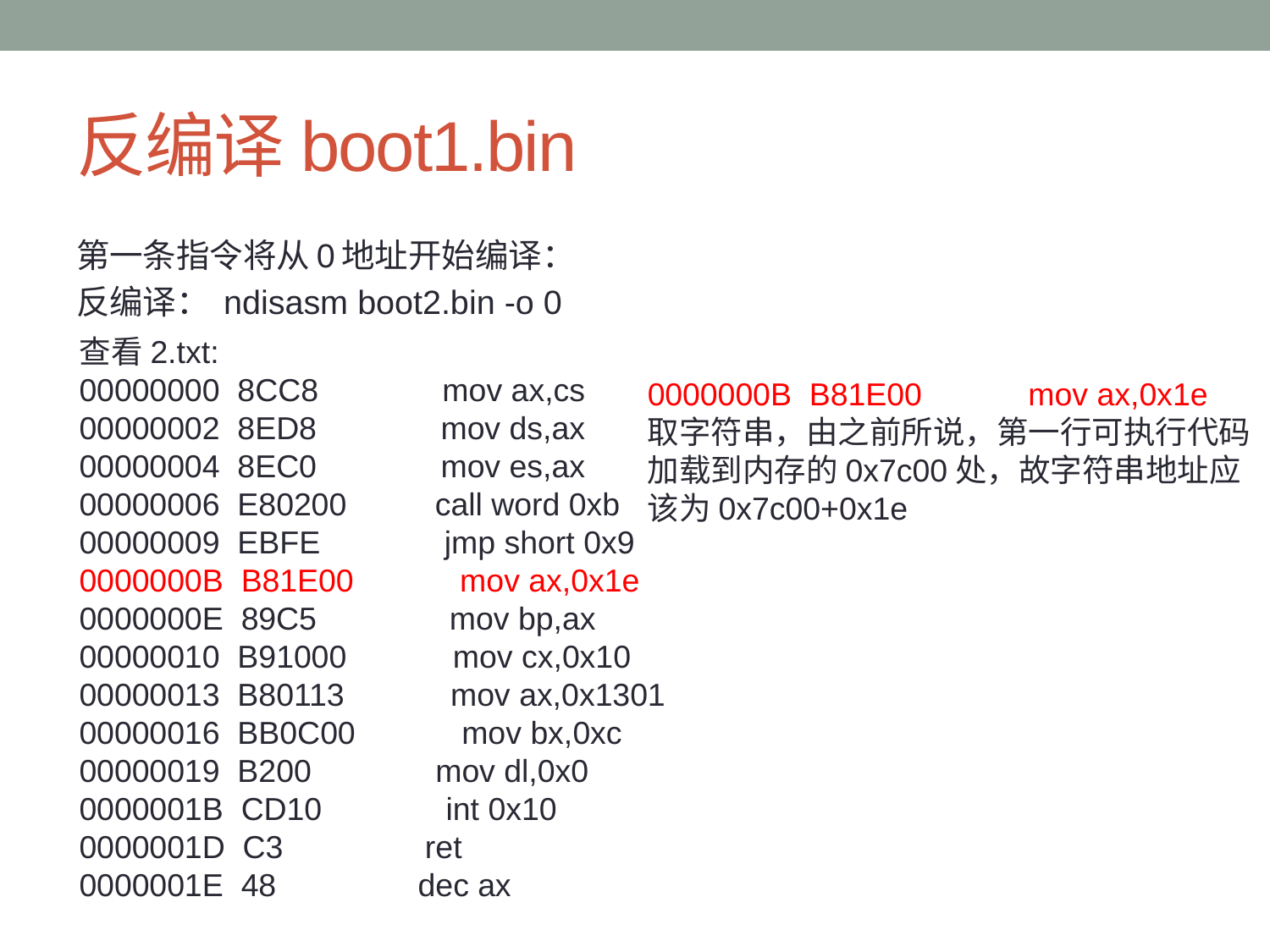

# 反编译boot1.bin

第一条指令将从0地址开始编译：
反编译： ndisasm boot2.bin -o 0

查看2.txt:
00000000  8CC8              mov ax,cs
00000002  8ED8              mov ds,ax
00000004  8EC0              mov es,ax
00000006  E80200          call word 0xb
00000009  EBFE              jmp short 0x9
0000000B  B81E00            mov ax,0x1e
0000000E  89C5               mov bp,ax
00000010  B91000            mov cx,0x10
00000013  B80113            mov ax,0x1301
00000016  BB0C00            mov bx,0xc
00000019  B200              mov dl,0x0
0000001B  CD10              int 0x10
0000001D  C3                ret
0000001E  48                dec ax
0000000B  B81E00            mov ax,0x1e
取字符串，由之前所说，第一行可执行代码
加载到内存的0x7c00处，故字符串地址应该为0x7c00+0x1e